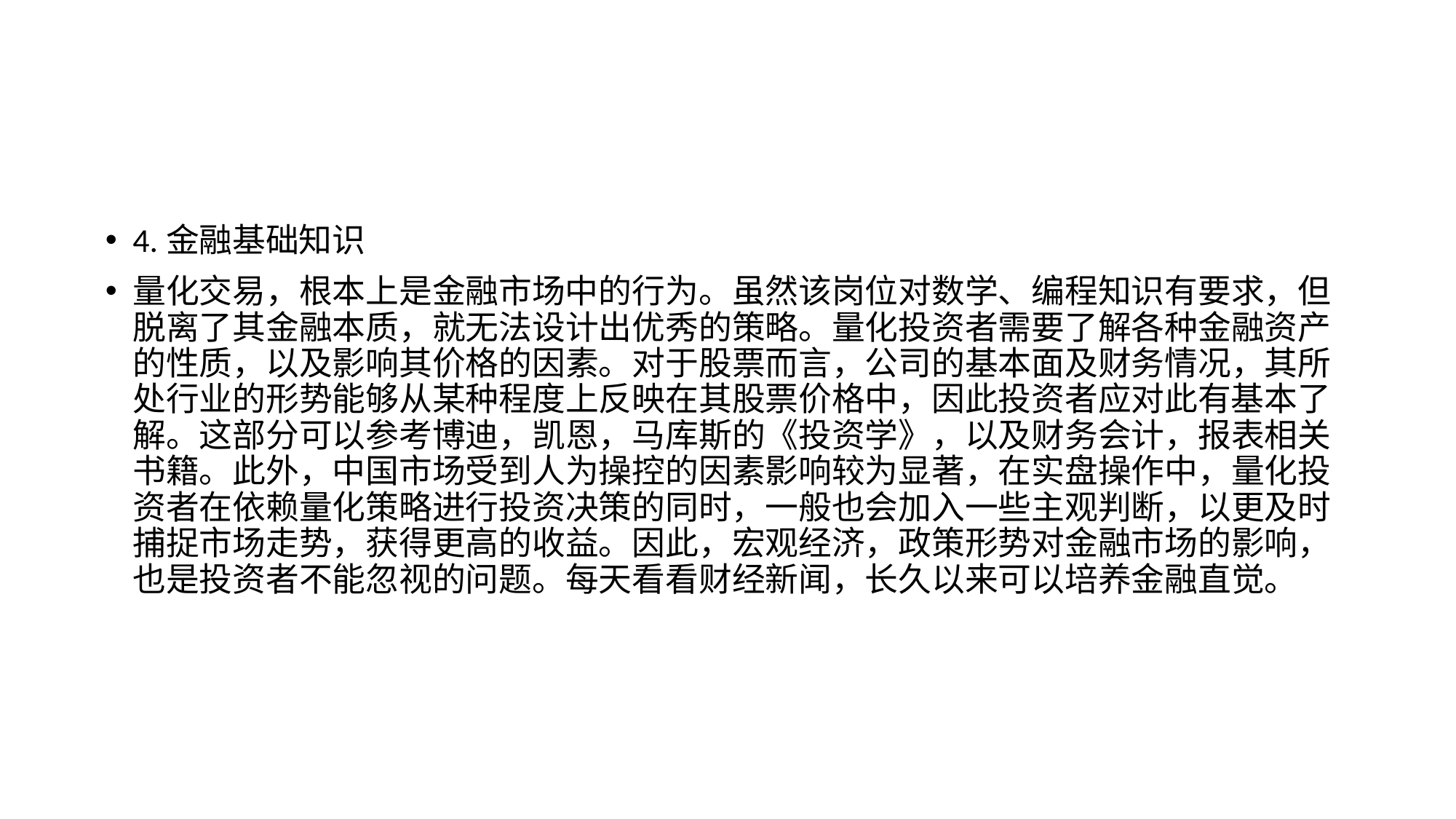

#
4.金融基础知识
量化交易，根本上是金融市场中的行为。虽然该岗位对数学、编程知识有要求，但脱离了其金融本质，就无法设计出优秀的策略。量化投资者需要了解各种金融资产的性质，以及影响其价格的因素。对于股票而言，公司的基本面及财务情况，其所处行业的形势能够从某种程度上反映在其股票价格中，因此投资者应对此有基本了解。这部分可以参考博迪，凯恩，马库斯的《投资学》，以及财务会计，报表相关书籍。此外，中国市场受到人为操控的因素影响较为显著，在实盘操作中，量化投资者在依赖量化策略进行投资决策的同时，一般也会加入一些主观判断，以更及时捕捉市场走势，获得更高的收益。因此，宏观经济，政策形势对金融市场的影响，也是投资者不能忽视的问题。每天看看财经新闻，长久以来可以培养金融直觉。